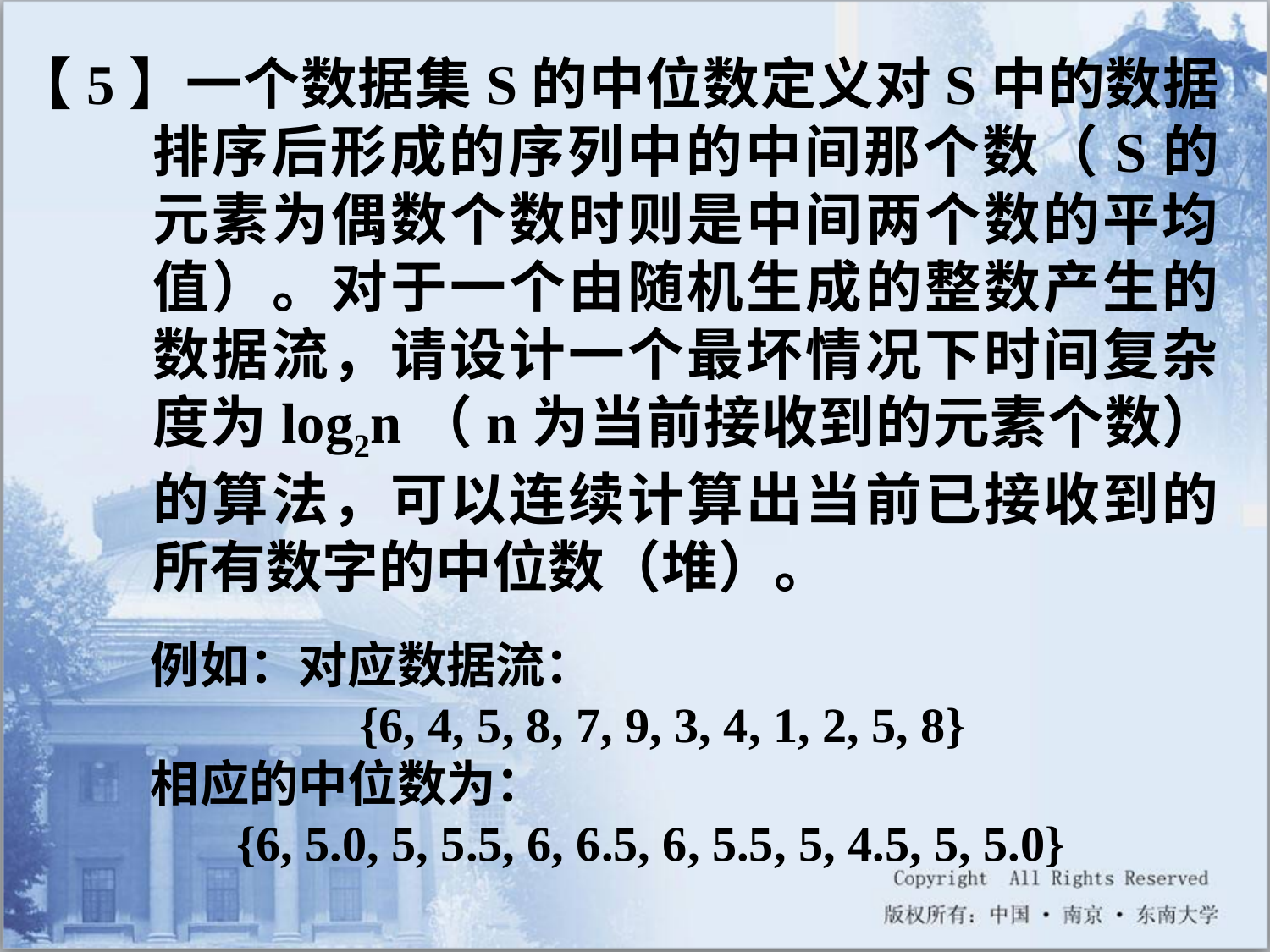

【5】一个数据集S的中位数定义对S中的数据排序后形成的序列中的中间那个数（S的元素为偶数个数时则是中间两个数的平均值）。对于一个由随机生成的整数产生的数据流，请设计一个最坏情况下时间复杂度为log2n（n为当前接收到的元素个数）的算法，可以连续计算出当前已接收到的所有数字的中位数（堆）。
例如：对应数据流：
                 {6, 4, 5, 8, 7, 9, 3, 4, 1, 2, 5, 8}
相应的中位数为：
       {6, 5.0, 5, 5.5, 6, 6.5, 6, 5.5, 5, 4.5, 5, 5.0}